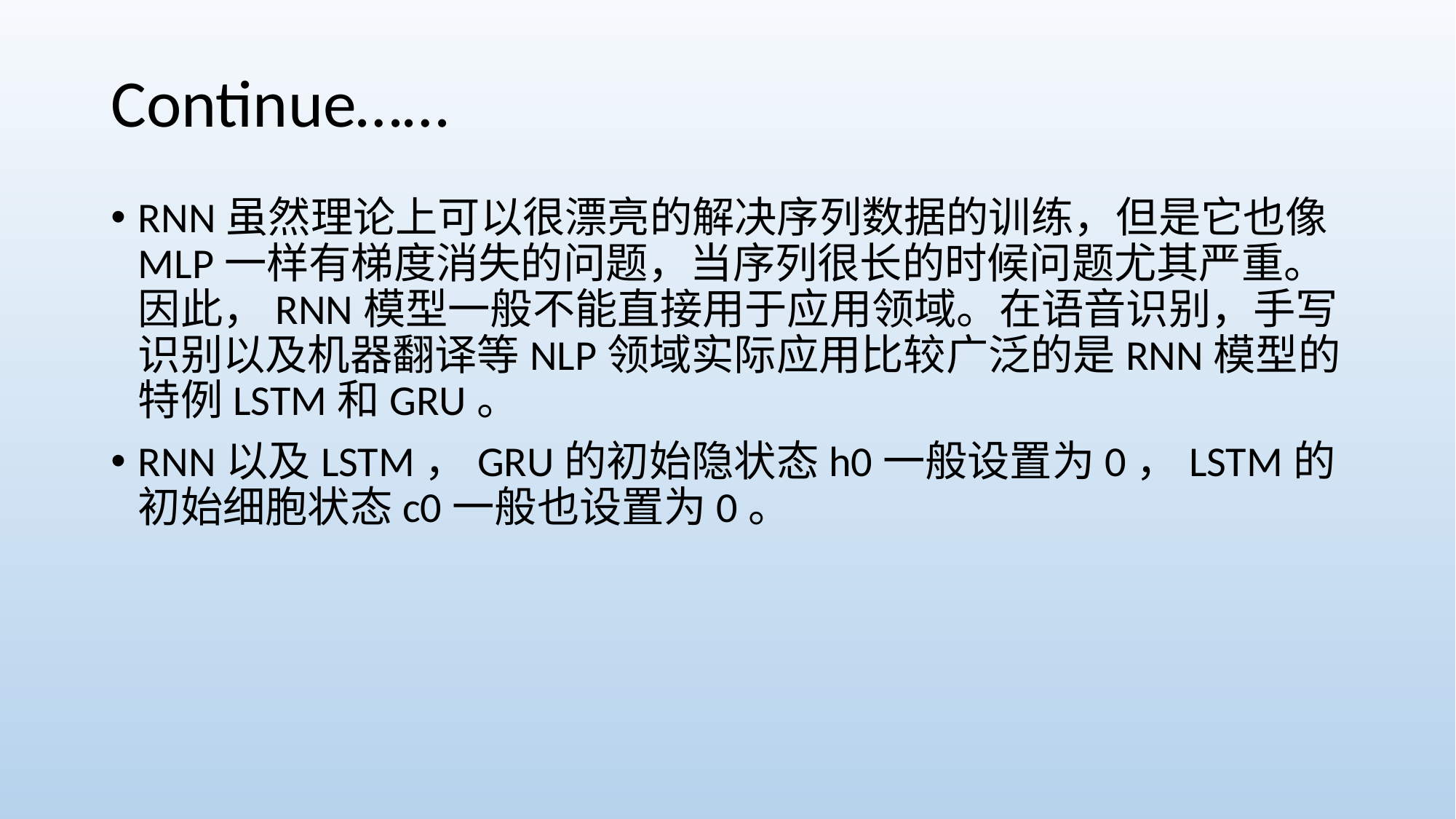

# Continue……
RNN虽然理论上可以很漂亮的解决序列数据的训练，但是它也像MLP一样有梯度消失的问题，当序列很长的时候问题尤其严重。因此，RNN模型一般不能直接用于应用领域。在语音识别，手写识别以及机器翻译等NLP领域实际应用比较广泛的是RNN模型的特例LSTM和GRU。
RNN以及LSTM，GRU的初始隐状态h0一般设置为0，LSTM的初始细胞状态c0一般也设置为0。